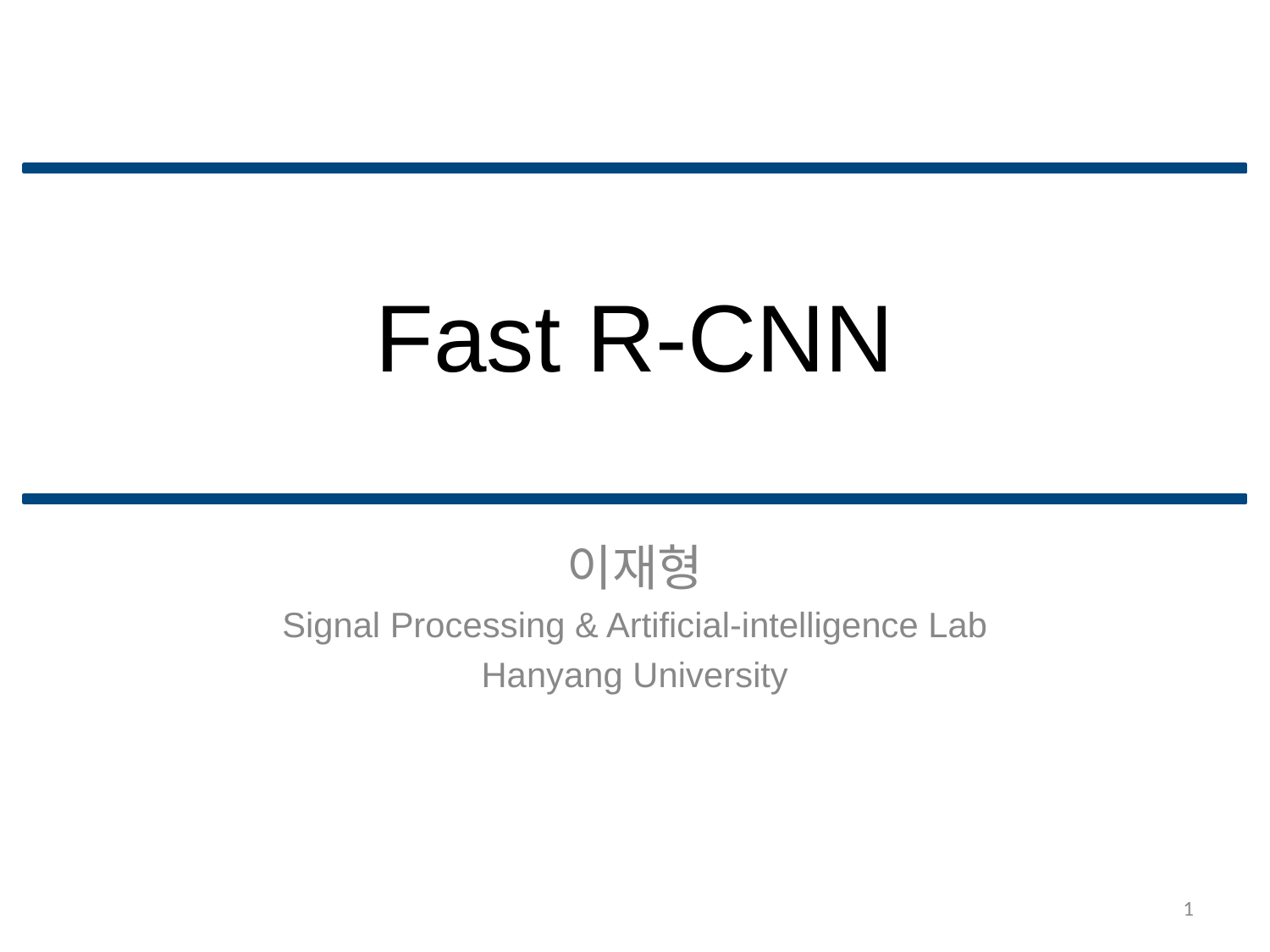

# Fast R-CNN
이재형
Signal Processing & Artificial-intelligence Lab
Hanyang University

1